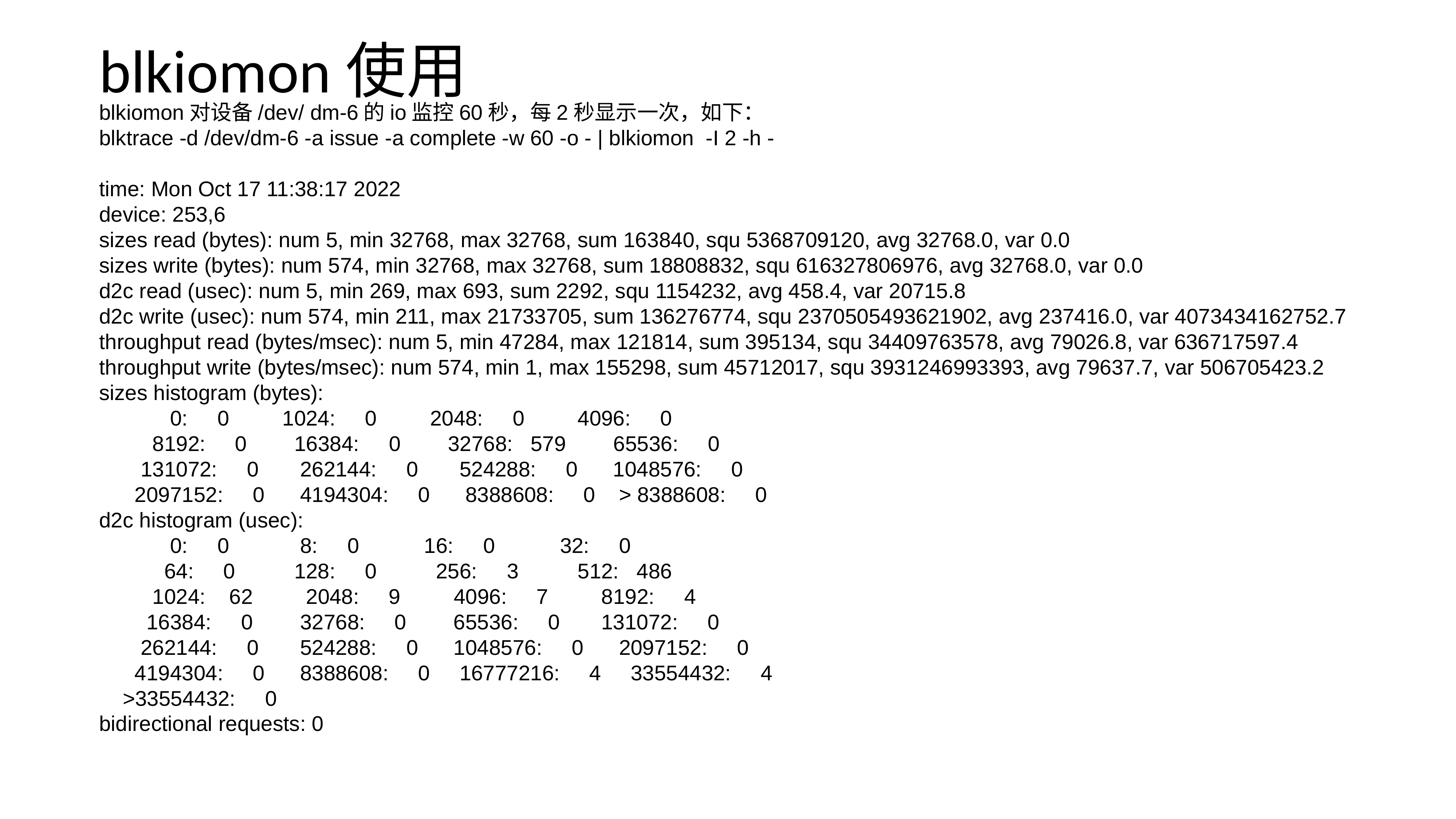

blkiomon使用
blkiomon对设备/dev/ dm-6的io监控60秒，每2秒显示一次，如下：
blktrace -d /dev/dm-6 -a issue -a complete -w 60 -o - | blkiomon  -I 2 -h -

time: Mon Oct 17 11:38:17 2022
device: 253,6
sizes read (bytes): num 5, min 32768, max 32768, sum 163840, squ 5368709120, avg 32768.0, var 0.0
sizes write (bytes): num 574, min 32768, max 32768, sum 18808832, squ 616327806976, avg 32768.0, var 0.0
d2c read (usec): num 5, min 269, max 693, sum 2292, squ 1154232, avg 458.4, var 20715.8
d2c write (usec): num 574, min 211, max 21733705, sum 136276774, squ 2370505493621902, avg 237416.0, var 4073434162752.7
throughput read (bytes/msec): num 5, min 47284, max 121814, sum 395134, squ 34409763578, avg 79026.8, var 636717597.4
throughput write (bytes/msec): num 574, min 1, max 155298, sum 45712017, squ 3931246993393, avg 79637.7, var 506705423.2
sizes histogram (bytes):
            0:     0         1024:     0         2048:     0         4096:     0
         8192:     0        16384:     0        32768:   579        65536:     0
       131072:     0       262144:     0       524288:     0      1048576:     0
      2097152:     0      4194304:     0      8388608:     0    > 8388608:     0
d2c histogram (usec):
            0:     0            8:     0           16:     0           32:     0
           64:     0          128:     0          256:     3          512:   486
         1024:    62         2048:     9         4096:     7         8192:     4
        16384:     0        32768:     0        65536:     0       131072:     0
       262144:     0       524288:     0      1048576:     0      2097152:     0
      4194304:     0      8388608:     0     16777216:     4     33554432:     4
    >33554432:     0
bidirectional requests: 0